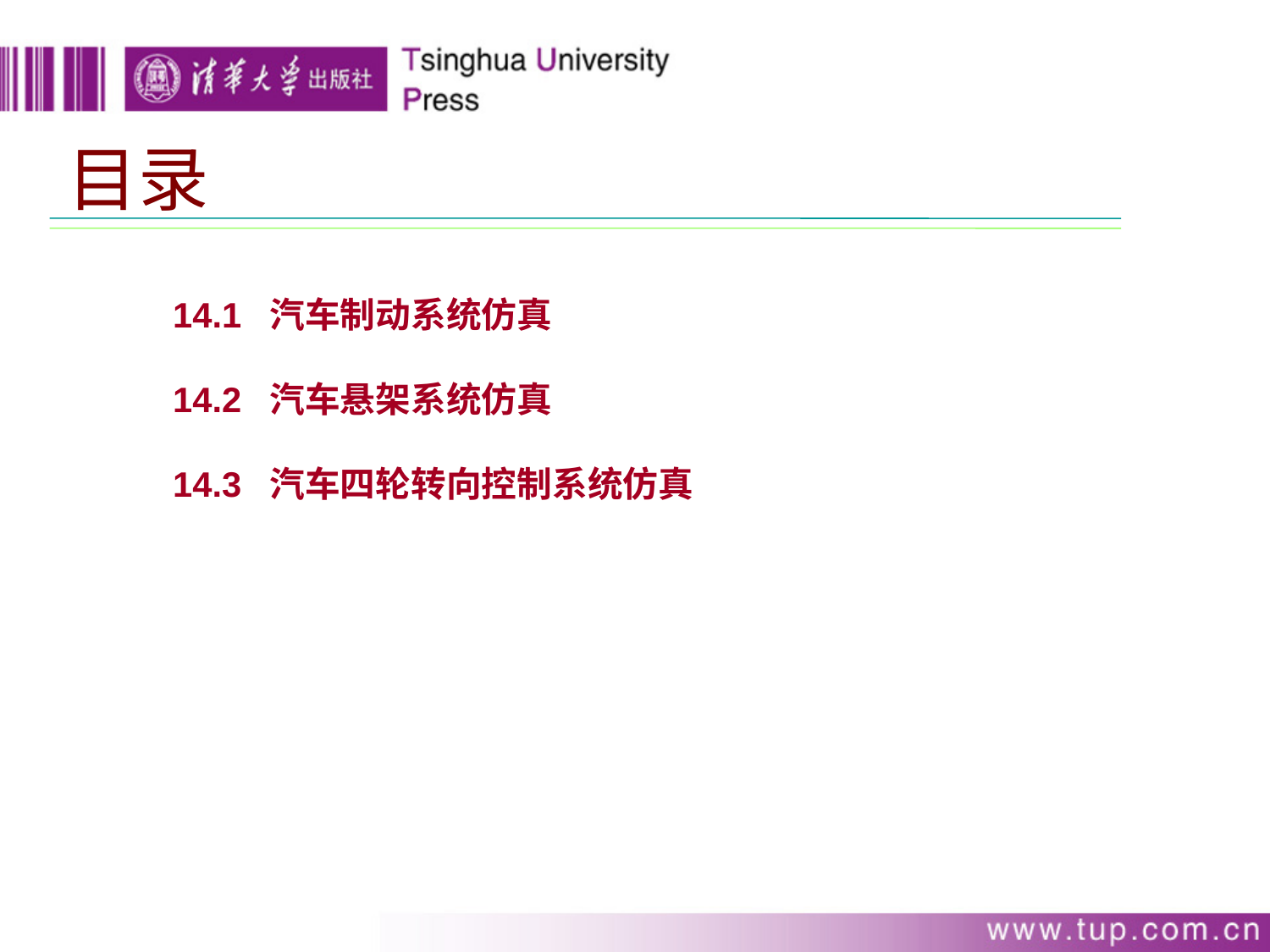

目录
14.1  汽车制动系统仿真

14.2  汽车悬架系统仿真

14.3  汽车四轮转向控制系统仿真